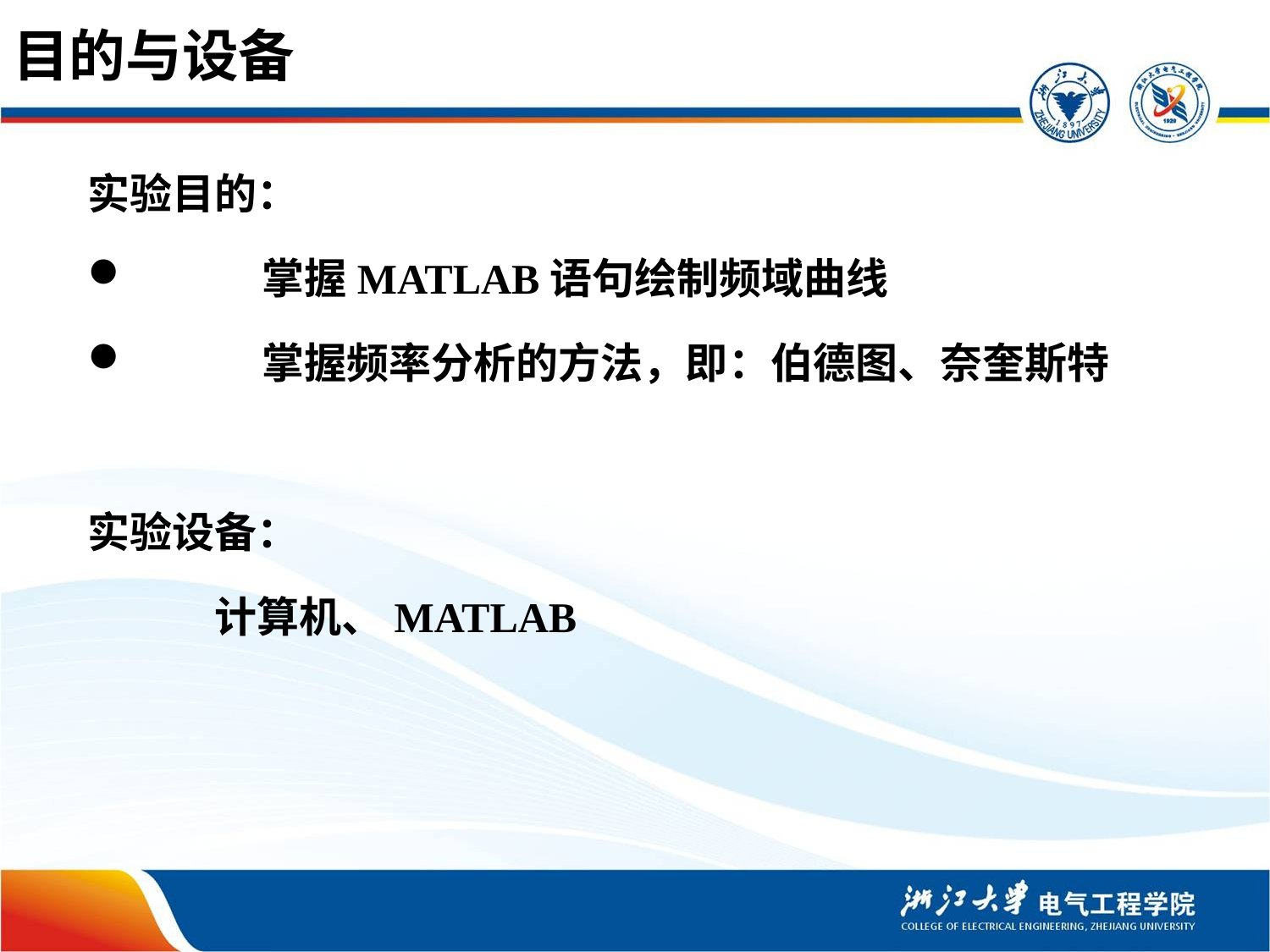

# 目的与设备
实验目的：
	掌握MATLAB语句绘制频域曲线
 	掌握频率分析的方法，即：伯德图、奈奎斯特

实验设备：
	计算机、MATLAB